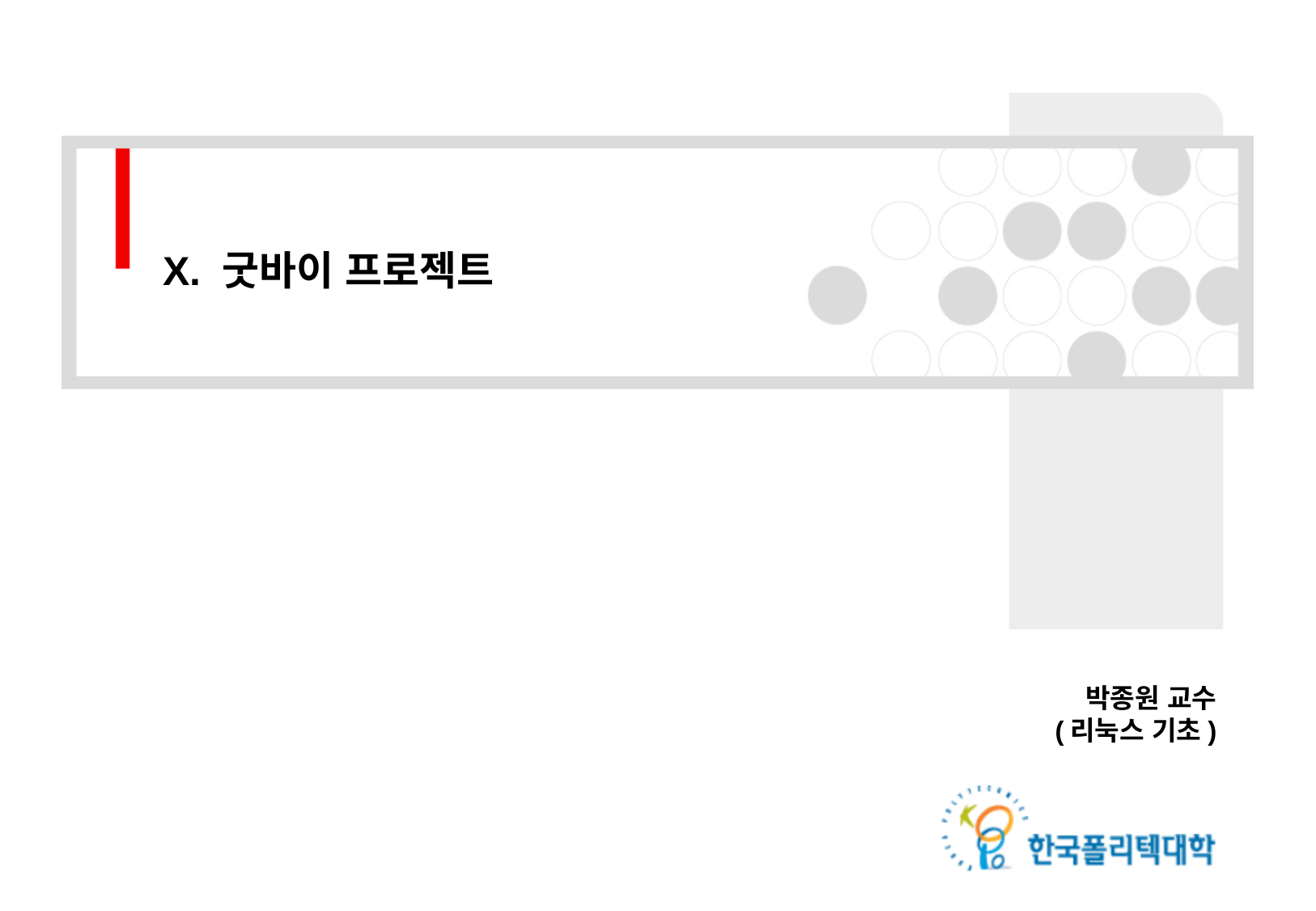

X. 굿바이 프로젝트
박종원 교수
(리눅스 기초)